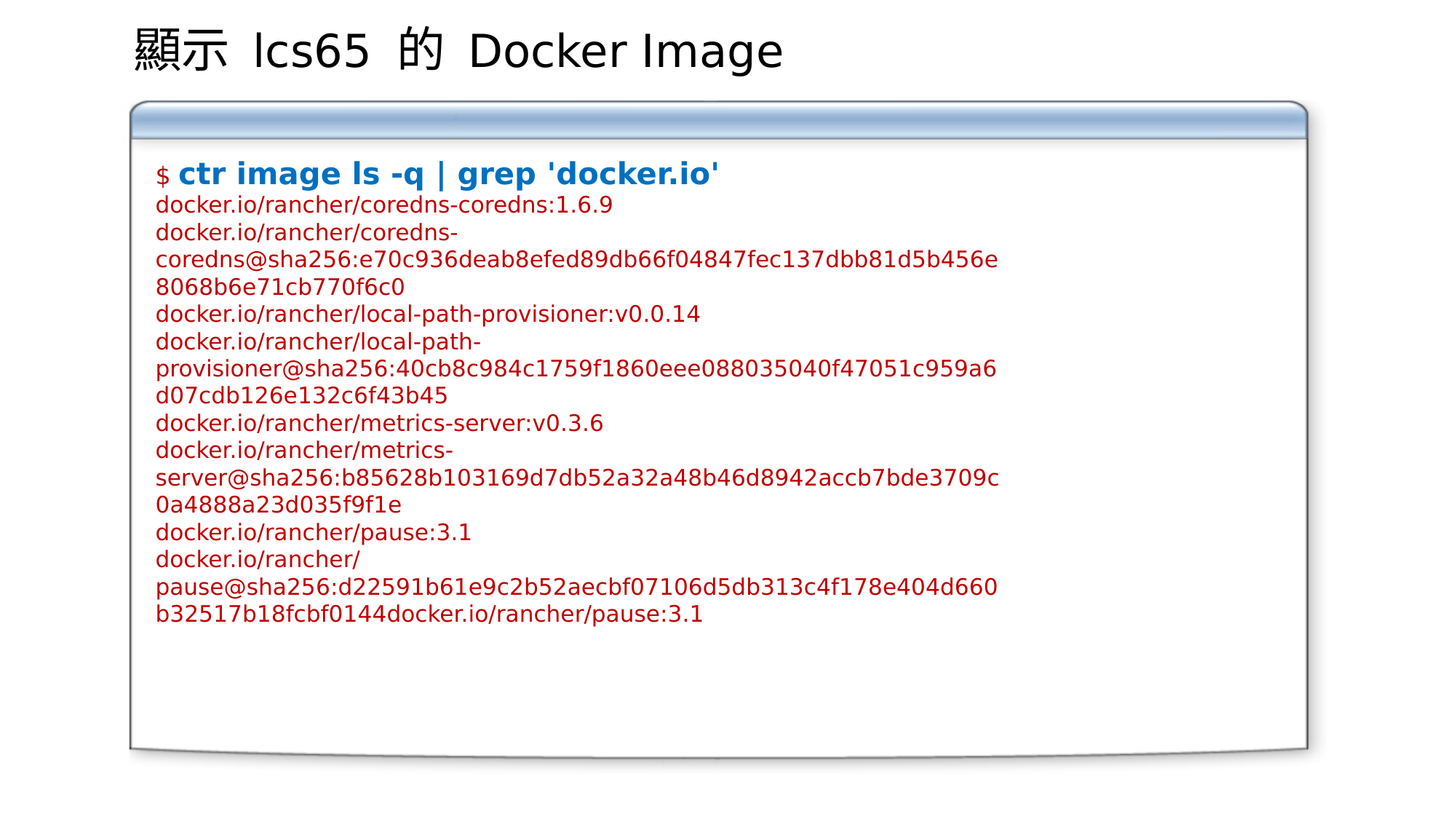

# 顯示 lcs65 的 Docker Image
$ ctr image ls -q | grep 'docker.io'
docker.io/rancher/coredns-coredns:1.6.9
docker.io/rancher/coredns-coredns@sha256:e70c936deab8efed89db66f04847fec137dbb81d5b456e8068b6e71cb770f6c0
docker.io/rancher/local-path-provisioner:v0.0.14
docker.io/rancher/local-path-provisioner@sha256:40cb8c984c1759f1860eee088035040f47051c959a6d07cdb126e132c6f43b45
docker.io/rancher/metrics-server:v0.3.6
docker.io/rancher/metrics-server@sha256:b85628b103169d7db52a32a48b46d8942accb7bde3709c0a4888a23d035f9f1e
docker.io/rancher/pause:3.1
docker.io/rancher/pause@sha256:d22591b61e9c2b52aecbf07106d5db313c4f178e404d660b32517b18fcbf0144docker.io/rancher/pause:3.1